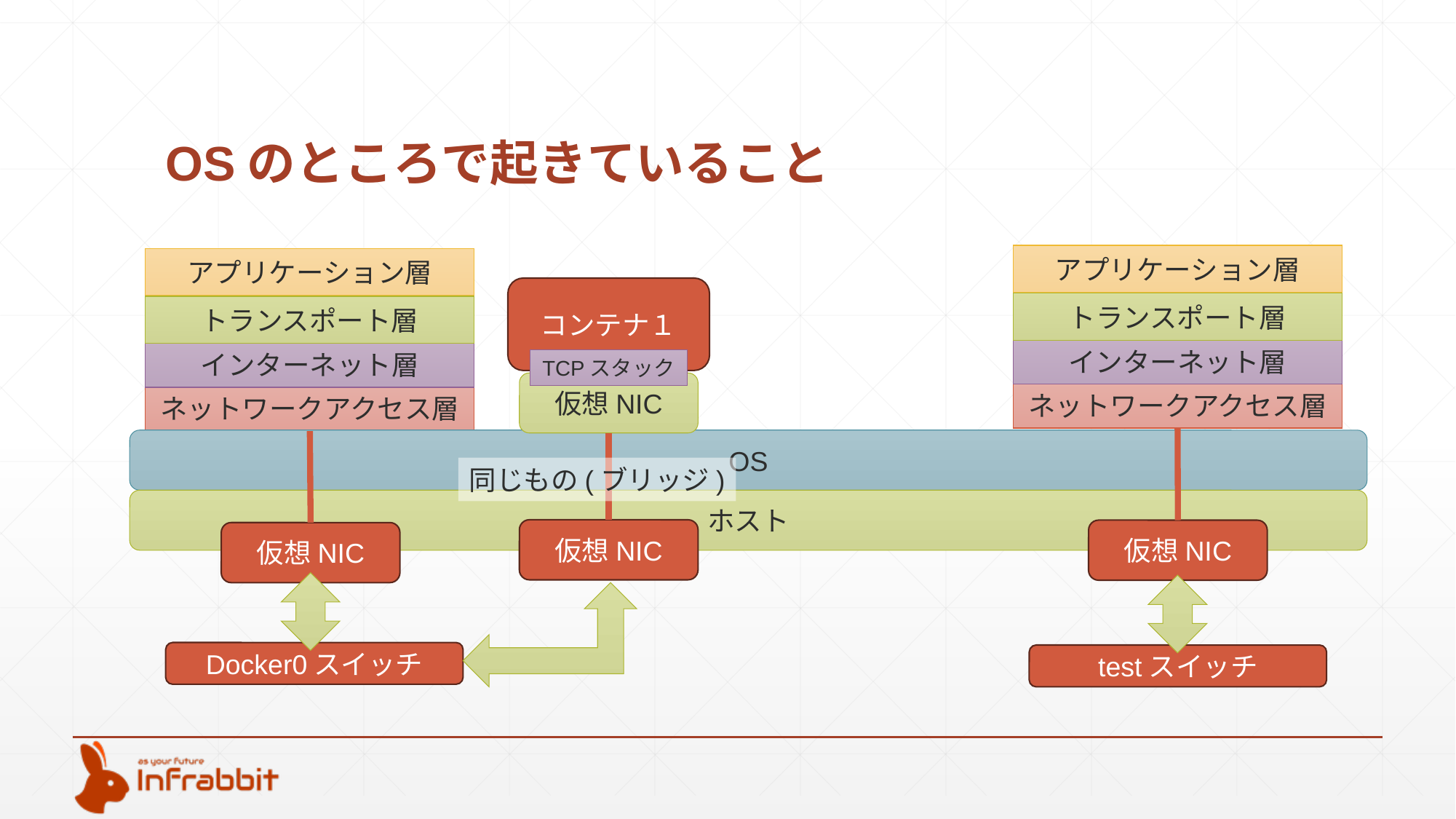

# OSのところで起きていること
アプリケーション層
アプリケーション層
コンテナ１
トランスポート層
トランスポート層
インターネット層
インターネット層
TCPスタック
仮想NIC
ネットワークアクセス層
ネットワークアクセス層
OS
同じもの(ブリッジ)
ホスト
仮想NIC
仮想NIC
仮想NIC

Docker0スイッチ
testスイッチ